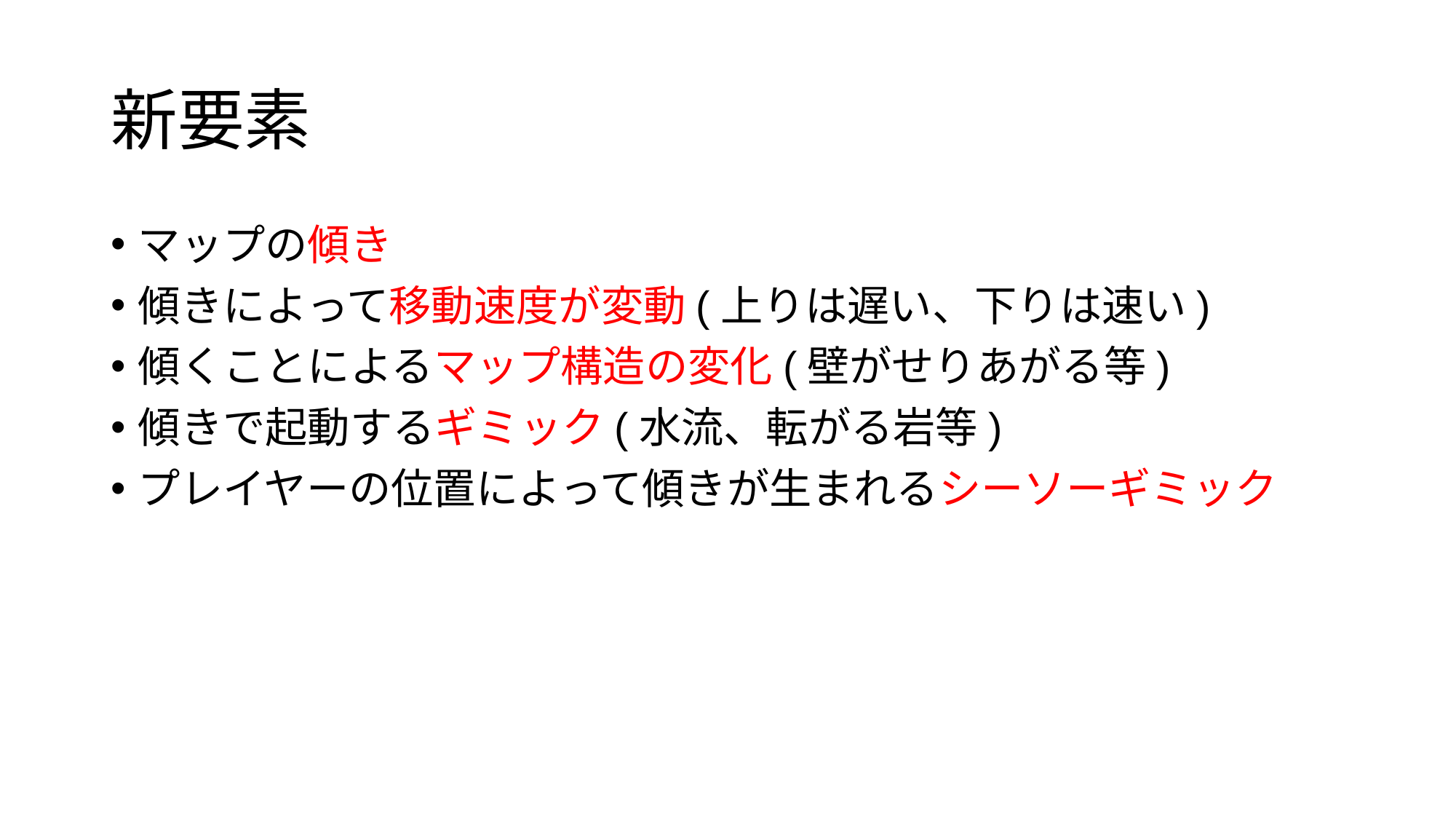

# 新要素
マップの傾き
傾きによって移動速度が変動(上りは遅い、下りは速い)
傾くことによるマップ構造の変化(壁がせりあがる等)
傾きで起動するギミック(水流、転がる岩等)
プレイヤーの位置によって傾きが生まれるシーソーギミック